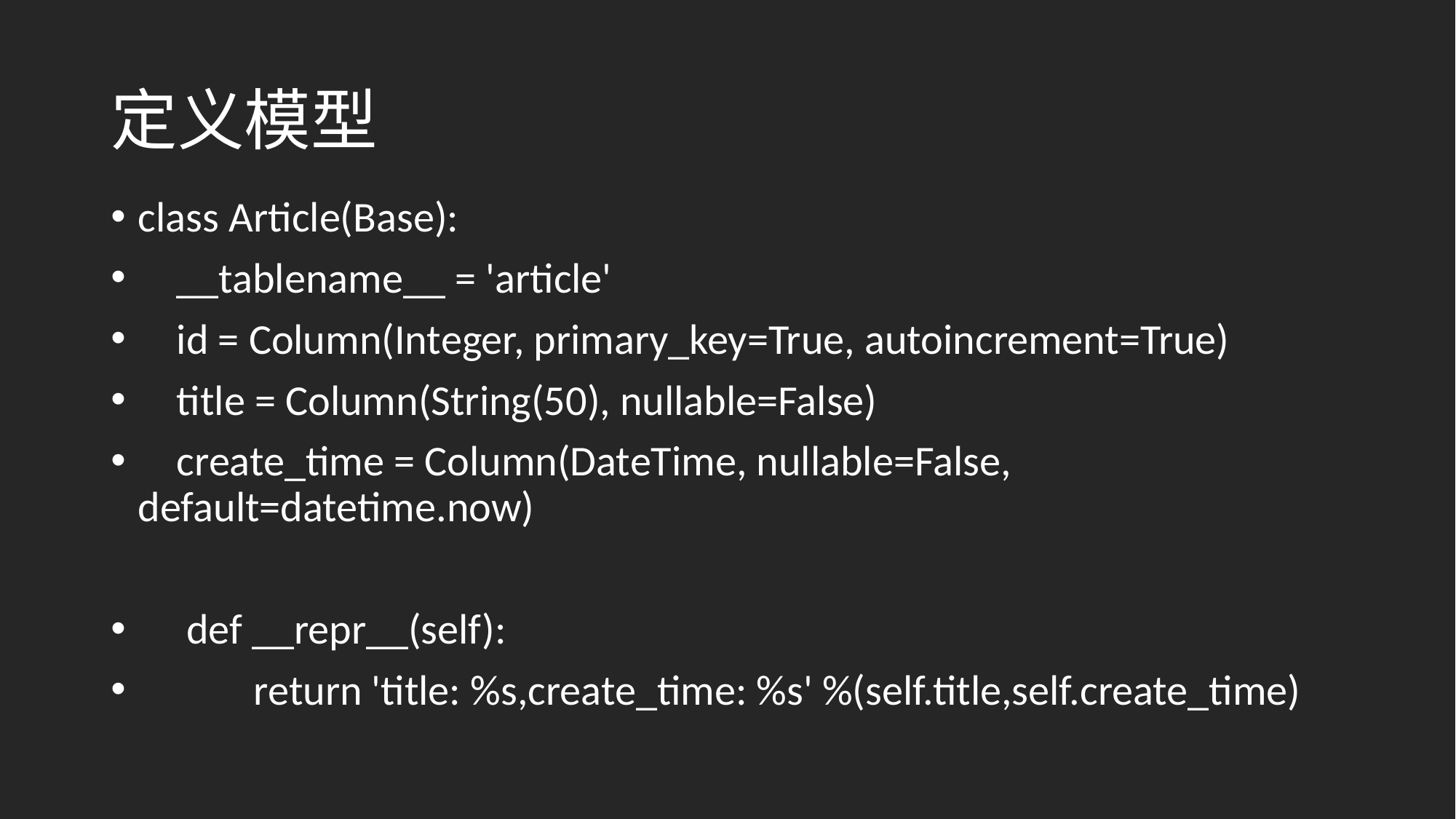

# 定义模型
class Article(Base):
    __tablename__ = 'article'
    id = Column(Integer, primary_key=True, autoincrement=True)
    title = Column(String(50), nullable=False)
    create_time = Column(DateTime, nullable=False, default=datetime.now)

     def __repr__(self):
            return 'title: %s,create_time: %s' %(self.title,self.create_time)